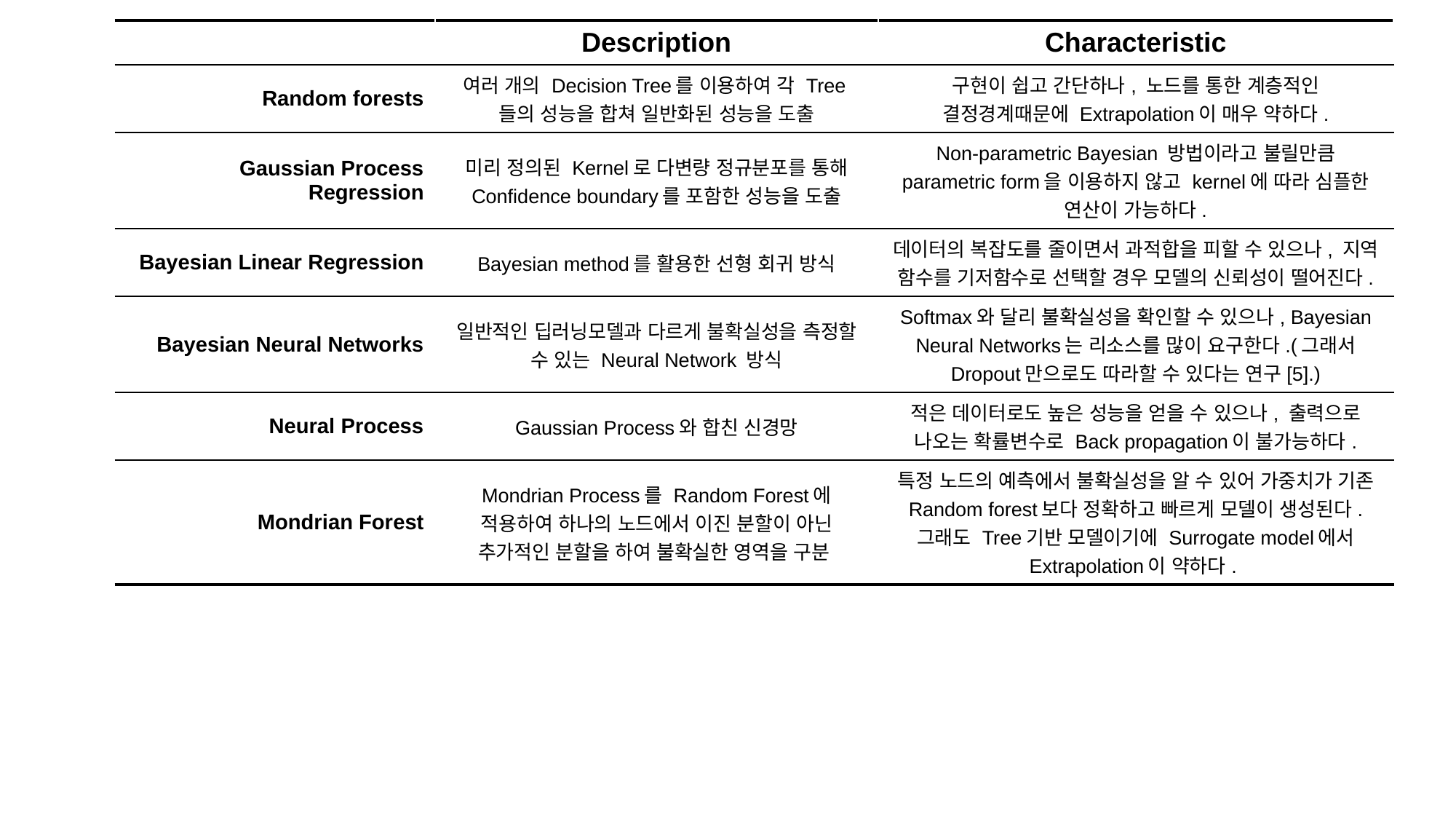

|  | Description | Characteristic |
| --- | --- | --- |
| Random forests | 여러 개의 Decision Tree를 이용하여 각 Tree들의 성능을 합쳐 일반화된 성능을 도출 | 구현이 쉽고 간단하나, 노드를 통한 계층적인 결정경계때문에 Extrapolation이 매우 약하다. |
| Gaussian Process Regression | 미리 정의된 Kernel로 다변량 정규분포를 통해 Confidence boundary를 포함한 성능을 도출 | Non-parametric Bayesian 방법이라고 불릴만큼 parametric form을 이용하지 않고 kernel에 따라 심플한 연산이 가능하다. |
| Bayesian Linear Regression | Bayesian method를 활용한 선형 회귀 방식 | 데이터의 복잡도를 줄이면서 과적합을 피할 수 있으나, 지역 함수를 기저함수로 선택할 경우 모델의 신뢰성이 떨어진다. |
| Bayesian Neural Networks | 일반적인 딥러닝모델과 다르게 불확실성을 측정할 수 있는 Neural Network 방식 | Softmax와 달리 불확실성을 확인할 수 있으나, Bayesian Neural Networks는 리소스를 많이 요구한다.(그래서 Dropout만으로도 따라할 수 있다는 연구[5].) |
| Neural Process | Gaussian Process와 합친 신경망 | 적은 데이터로도 높은 성능을 얻을 수 있으나, 출력으로 나오는 확률변수로 Back propagation이 불가능하다. |
| Mondrian Forest | Mondrian Process를 Random Forest에 적용하여 하나의 노드에서 이진 분할이 아닌 추가적인 분할을 하여 불확실한 영역을 구분 | 특정 노드의 예측에서 불확실성을 알 수 있어 가중치가 기존 Random forest보다 정확하고 빠르게 모델이 생성된다. 그래도 Tree기반 모델이기에 Surrogate model에서 Extrapolation이 약하다. |